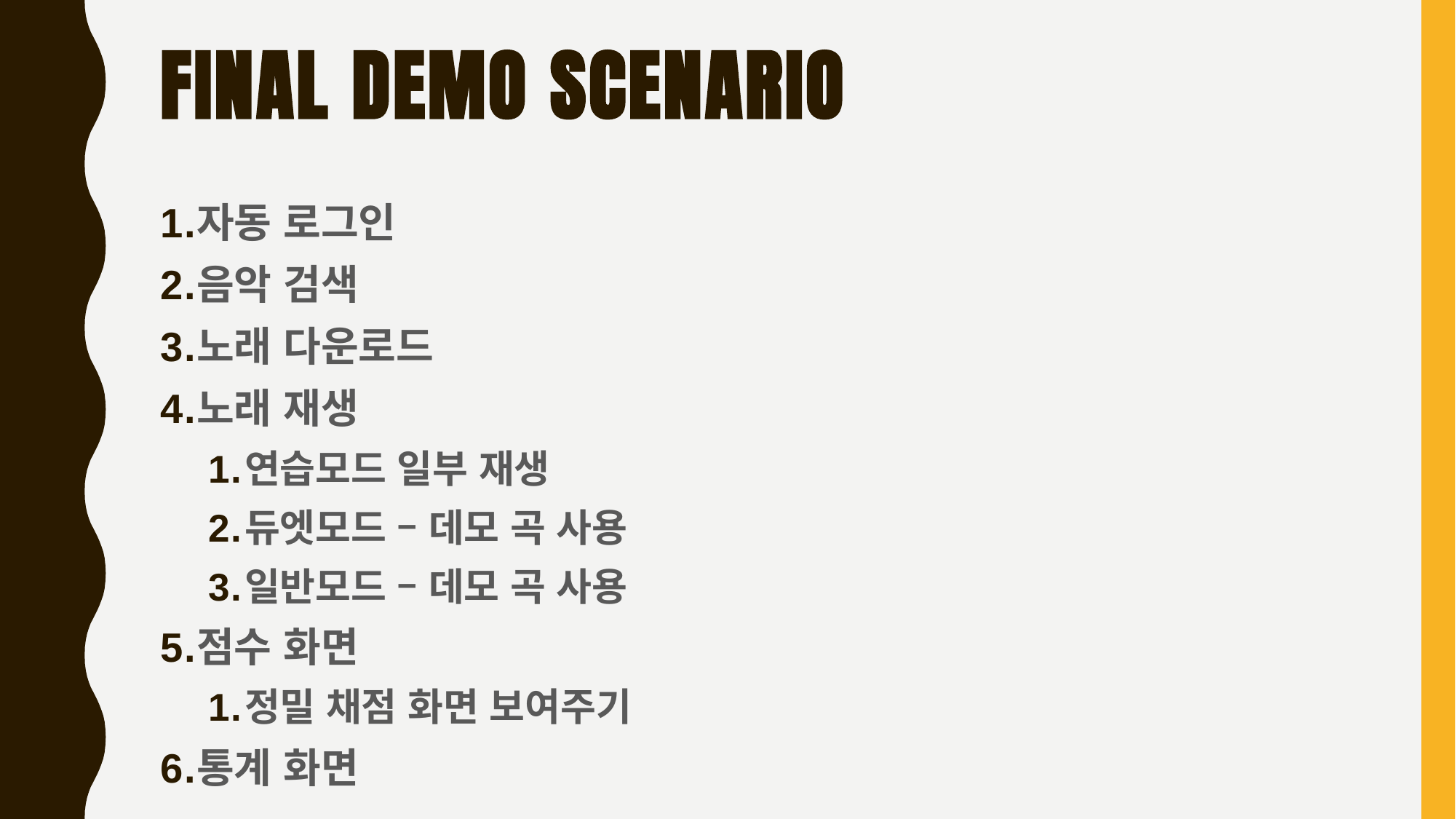

# final demo scenario
자동 로그인
음악 검색
노래 다운로드
노래 재생
연습모드 일부 재생
듀엣모드 – 데모 곡 사용
일반모드 – 데모 곡 사용
점수 화면
정밀 채점 화면 보여주기
통계 화면